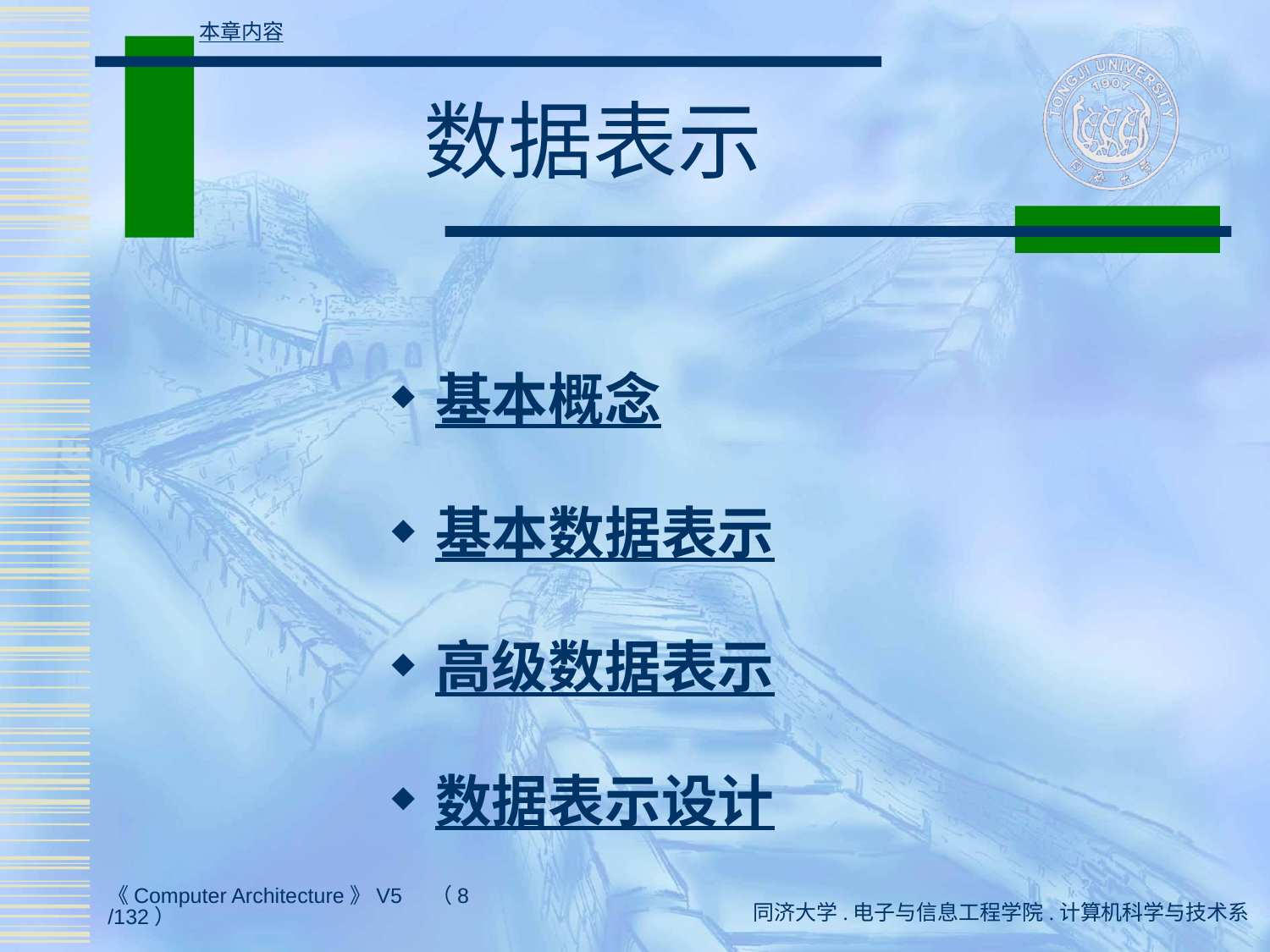

本章内容
# 数据表示
基本概念
基本数据表示
高级数据表示
数据表示设计